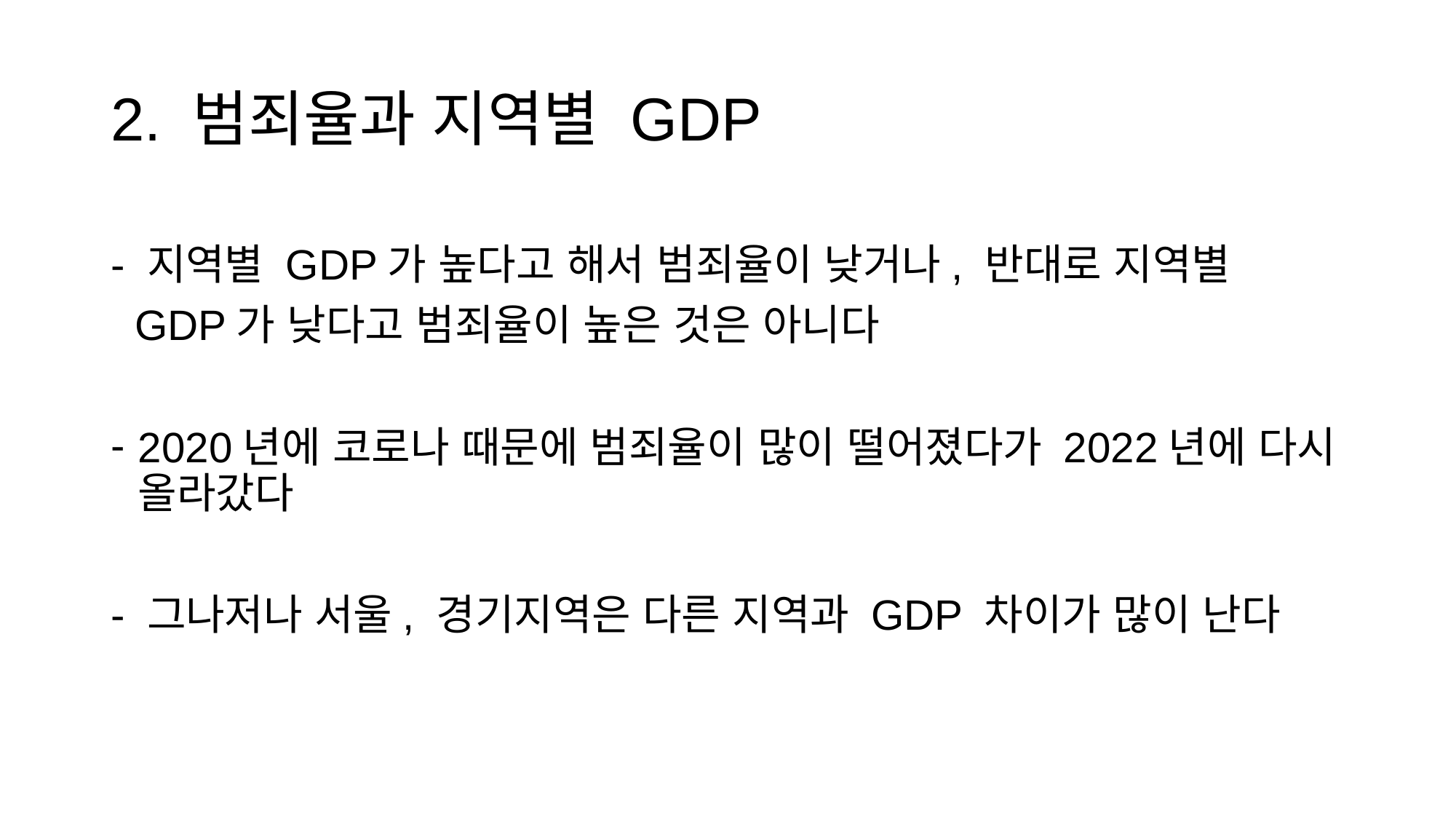

2. 범죄율과 지역별 GDP
- 지역별 GDP가 높다고 해서 범죄율이 낮거나, 반대로 지역별
  GDP가 낮다고 범죄율이 높은 것은 아니다

2020년에 코로나 때문에 범죄율이 많이 떨어졌다가 2022년에 다시 올라갔다

- 그나저나 서울, 경기지역은 다른 지역과 GDP 차이가 많이 난다